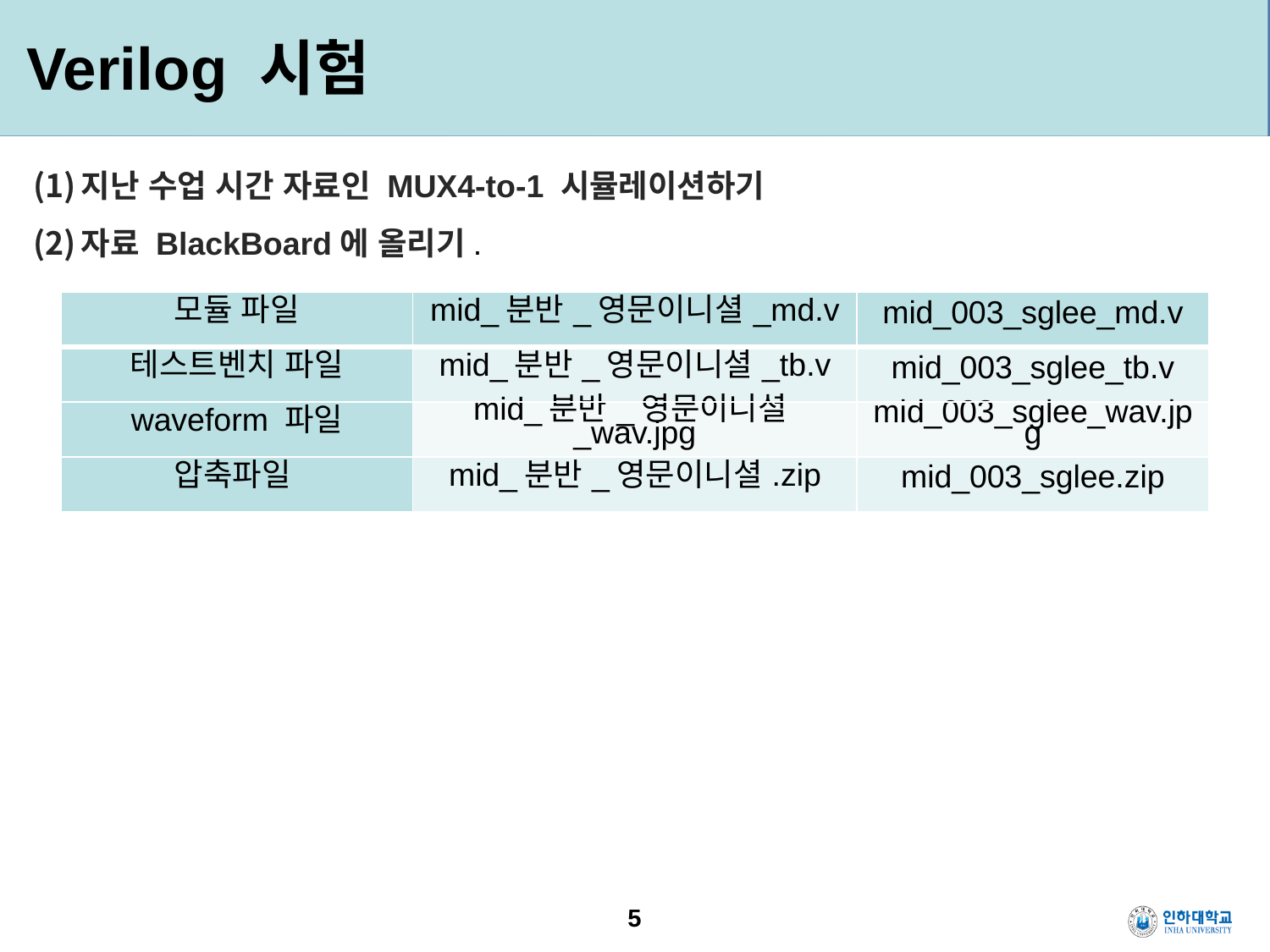

Verilog 시험
지난 수업 시간 자료인 MUX4-to-1 시뮬레이션하기
자료 BlackBoard에 올리기.
| 모듈 파일 | mid\_분반\_영문이니셜\_md.v | mid\_003\_sglee\_md.v |
| --- | --- | --- |
| 테스트벤치 파일 | mid\_분반\_영문이니셜\_tb.v | mid\_003\_sglee\_tb.v |
| waveform 파일 | mid\_분반\_영문이니셜\_wav.jpg | mid\_003\_sglee\_wav.jpg |
| 압축파일 | mid\_분반\_영문이니셜.zip | mid\_003\_sglee.zip |
5